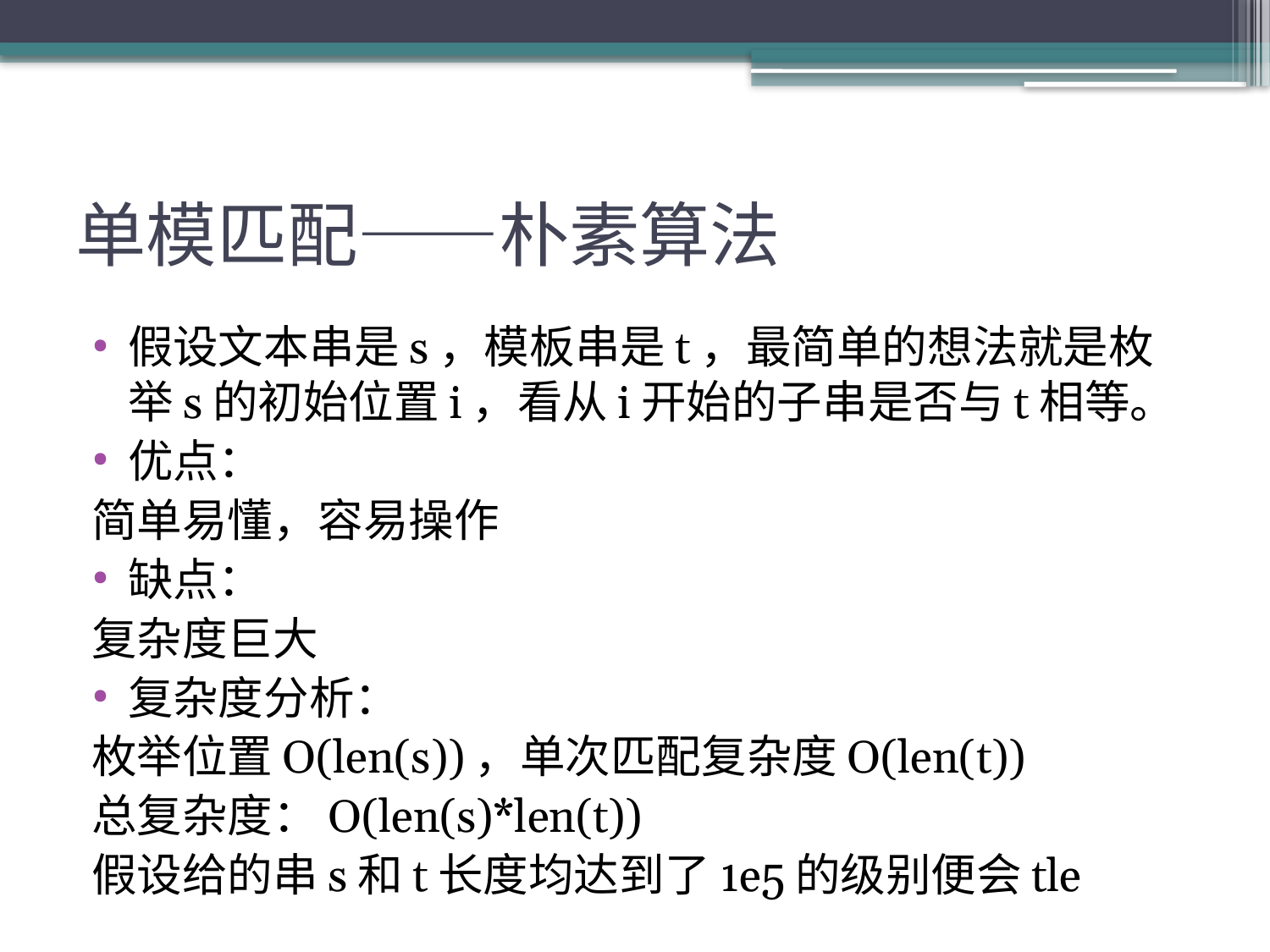

# 单模匹配——朴素算法
假设文本串是s，模板串是t，最简单的想法就是枚举s的初始位置i，看从i开始的子串是否与t相等。
优点：
	简单易懂，容易操作
缺点：
	复杂度巨大
复杂度分析：
枚举位置O(len(s))，单次匹配复杂度O(len(t))
总复杂度：O(len(s)*len(t))
假设给的串s和t长度均达到了1e5的级别便会tle